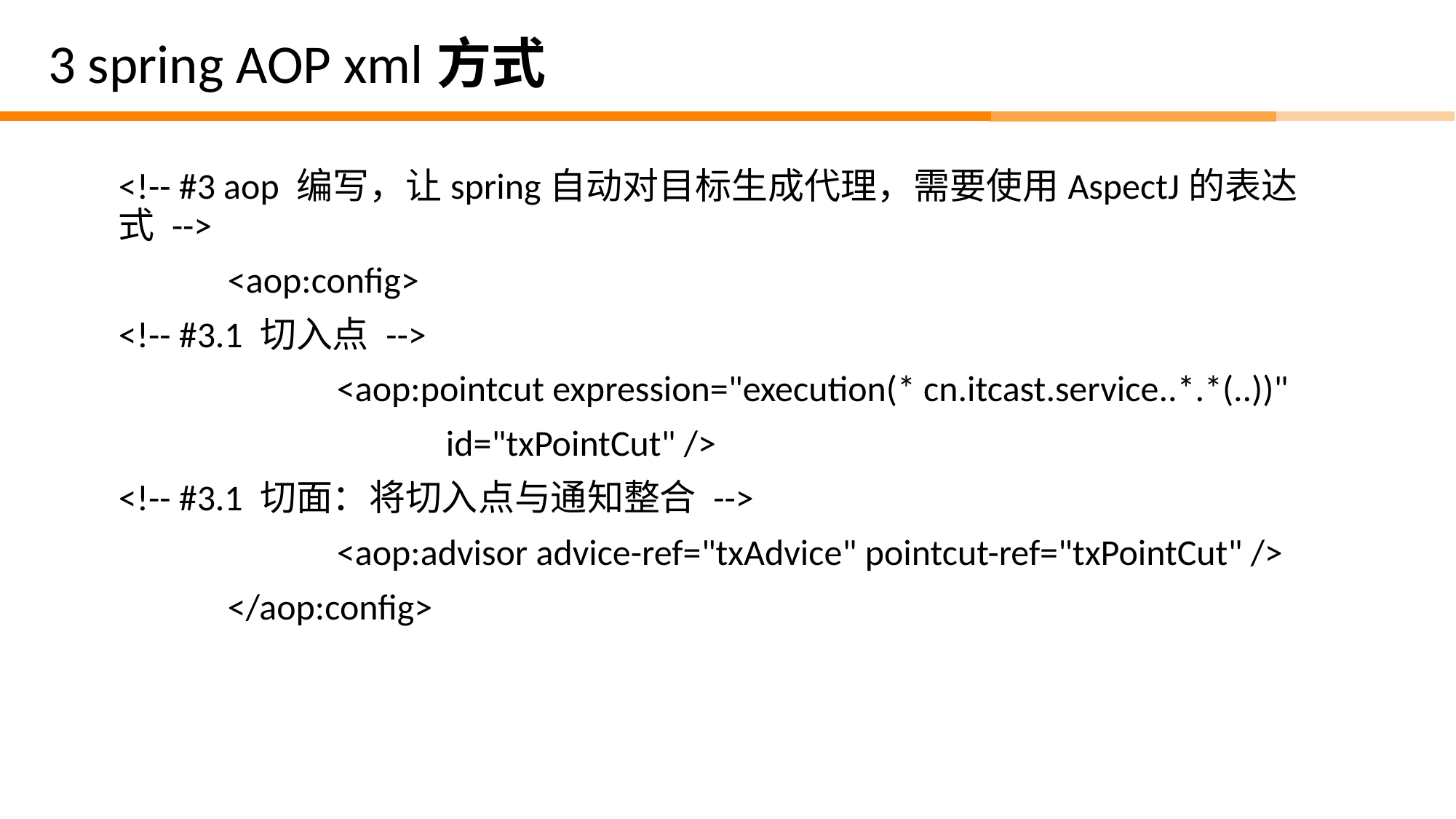

# 3 spring AOP xml方式
<!-- #3 aop 编写，让spring自动对目标生成代理，需要使用AspectJ的表达式 -->
	<aop:config>
<!-- #3.1 切入点 -->
		<aop:pointcut expression="execution(* cn.itcast.service..*.*(..))"
			id="txPointCut" />
<!-- #3.1 切面：将切入点与通知整合 -->
		<aop:advisor advice-ref="txAdvice" pointcut-ref="txPointCut" />
	</aop:config>